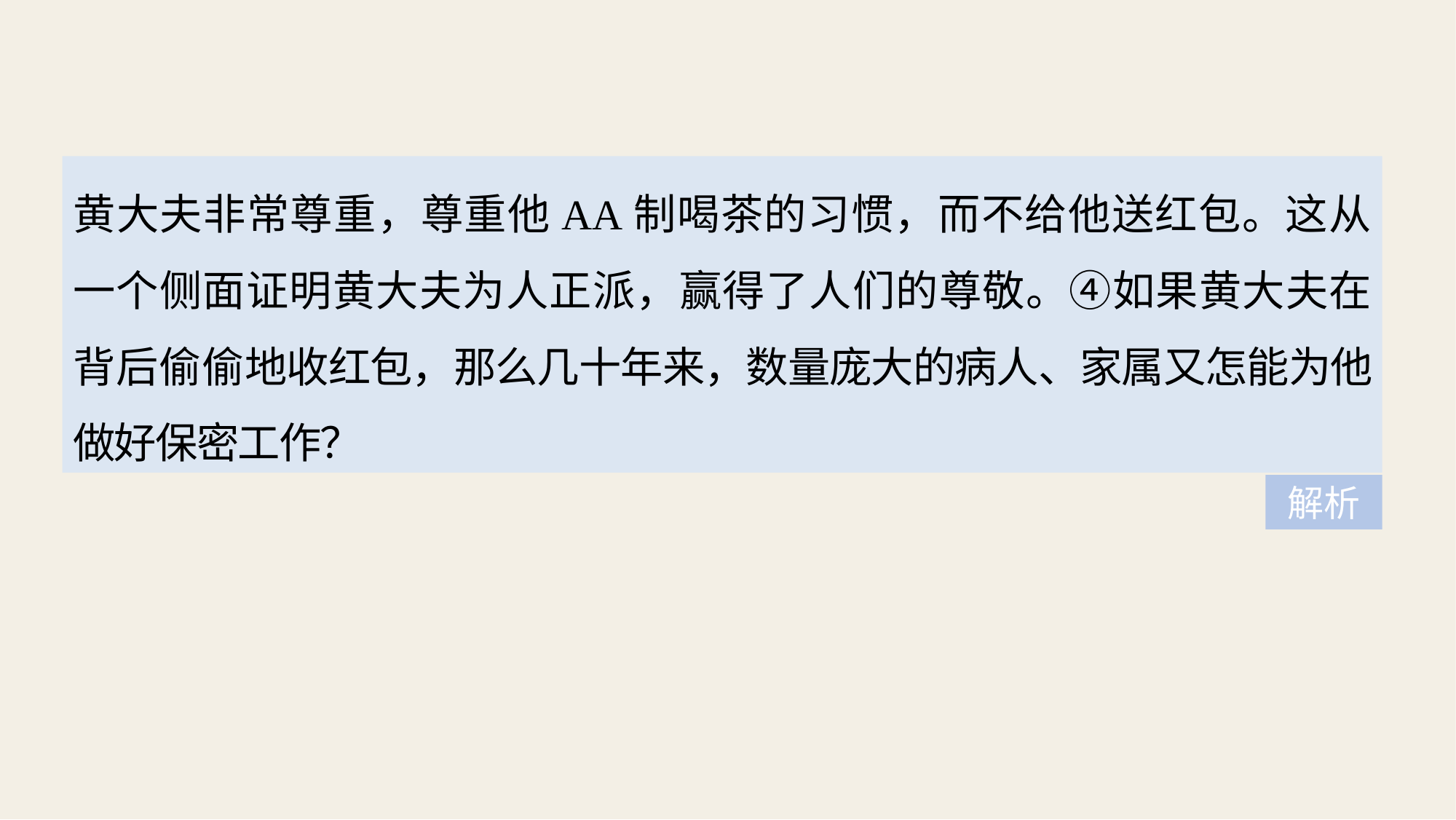

黄大夫非常尊重，尊重他AA制喝茶的习惯，而不给他送红包。这从一个侧面证明黄大夫为人正派，赢得了人们的尊敬。④如果黄大夫在背后偷偷地收红包，那么几十年来，数量庞大的病人、家属又怎能为他做好保密工作？
解析